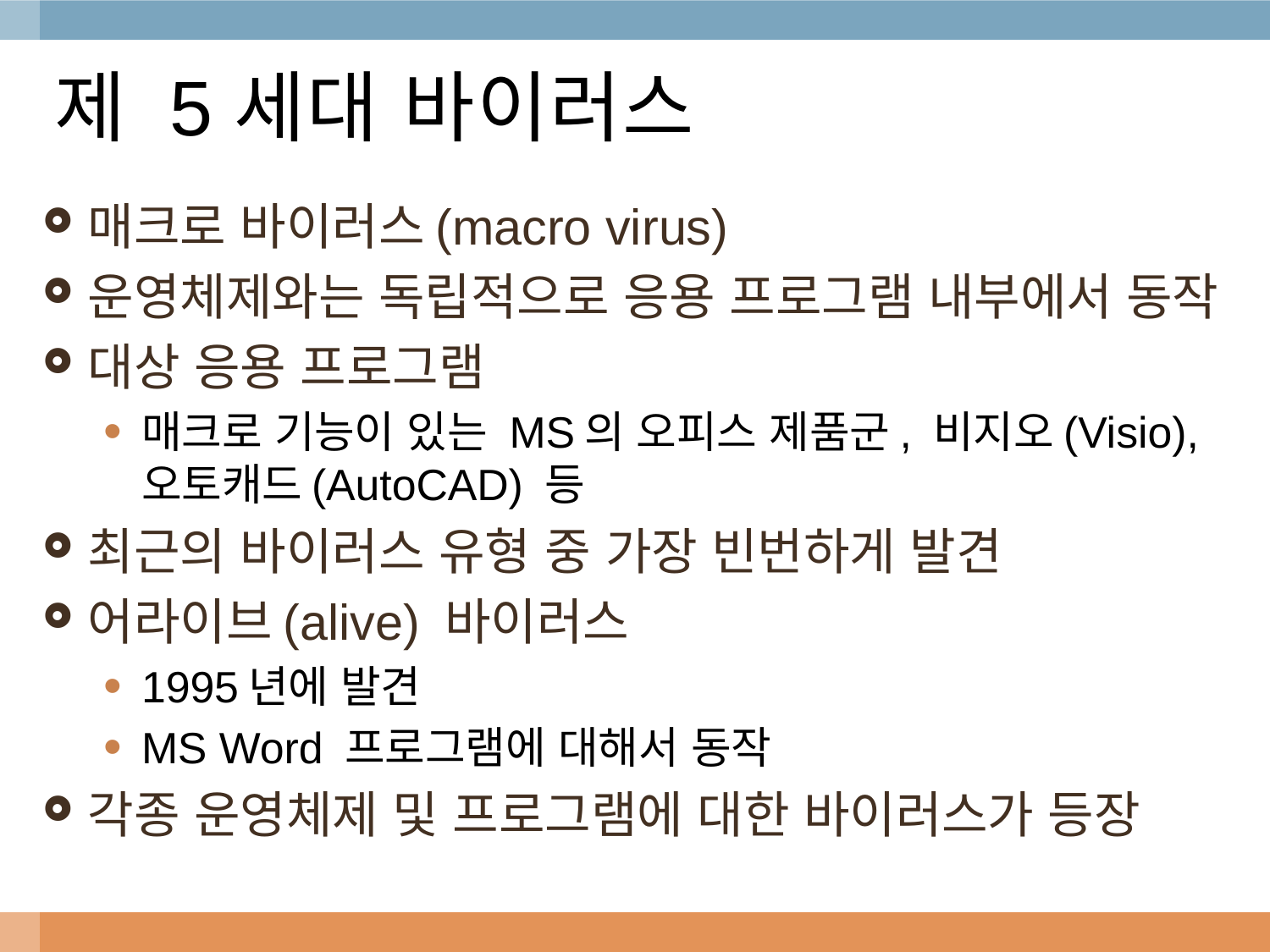

# 제 5세대 바이러스
매크로 바이러스(macro virus)
운영체제와는 독립적으로 응용 프로그램 내부에서 동작
대상 응용 프로그램
매크로 기능이 있는 MS의 오피스 제품군, 비지오(Visio), 오토캐드(AutoCAD) 등
최근의 바이러스 유형 중 가장 빈번하게 발견
어라이브(alive) 바이러스
1995년에 발견
MS Word 프로그램에 대해서 동작
각종 운영체제 및 프로그램에 대한 바이러스가 등장